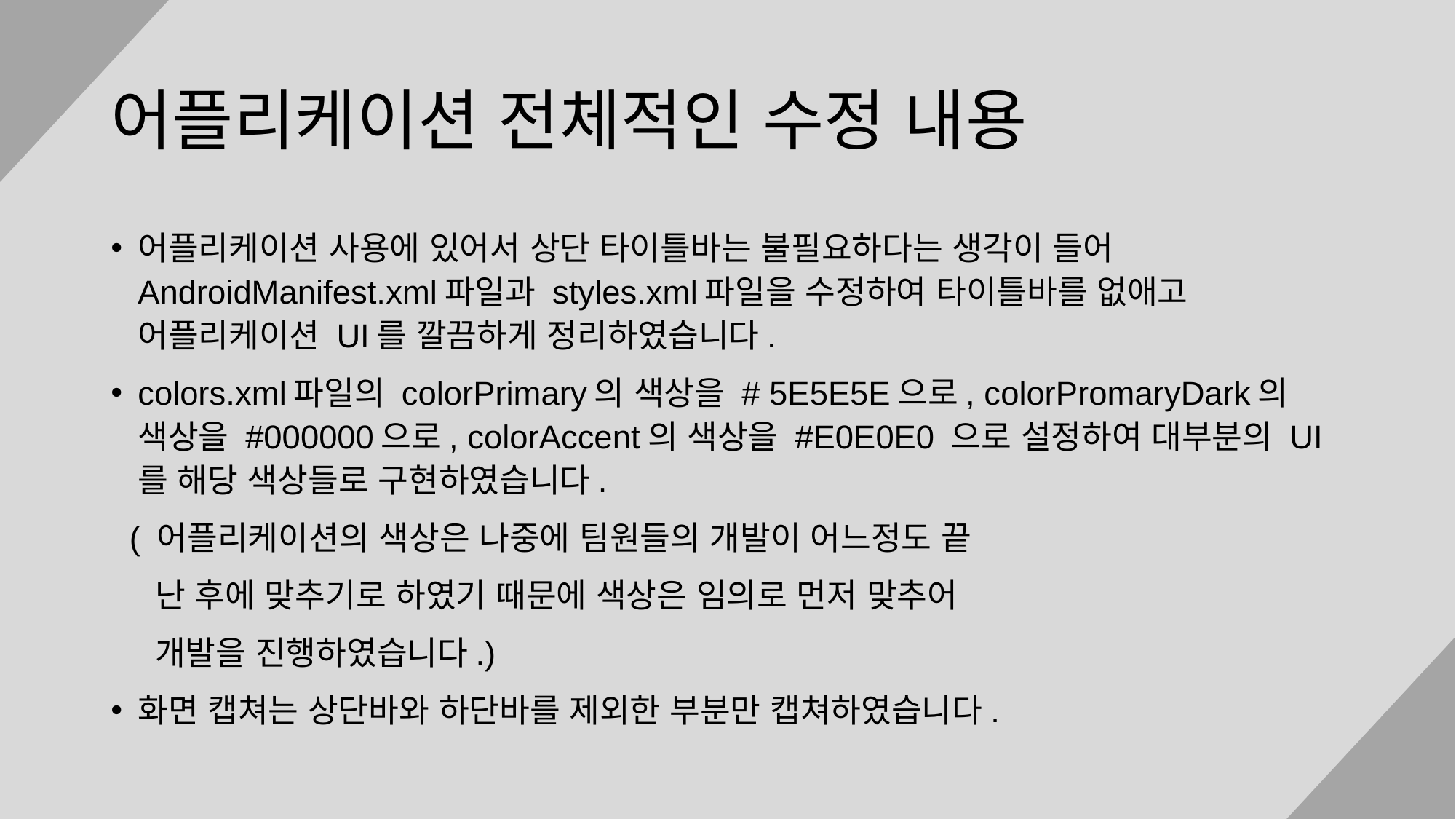

# 어플리케이션 전체적인 수정 내용
어플리케이션 사용에 있어서 상단 타이틀바는 불필요하다는 생각이 들어 AndroidManifest.xml파일과 styles.xml파일을 수정하여 타이틀바를 없애고 어플리케이션 UI를 깔끔하게 정리하였습니다.
colors.xml파일의 colorPrimary의 색상을 # 5E5E5E으로, colorPromaryDark의 색상을 #000000으로, colorAccent의 색상을 #E0E0E0 으로 설정하여 대부분의 UI를 해당 색상들로 구현하였습니다.
  ( 어플리케이션의 색상은 나중에 팀원들의 개발이 어느정도 끝
    난 후에 맞추기로 하였기 때문에 색상은 임의로 먼저 맞추어
    개발을 진행하였습니다.)
화면 캡쳐는 상단바와 하단바를 제외한 부분만 캡쳐하였습니다.